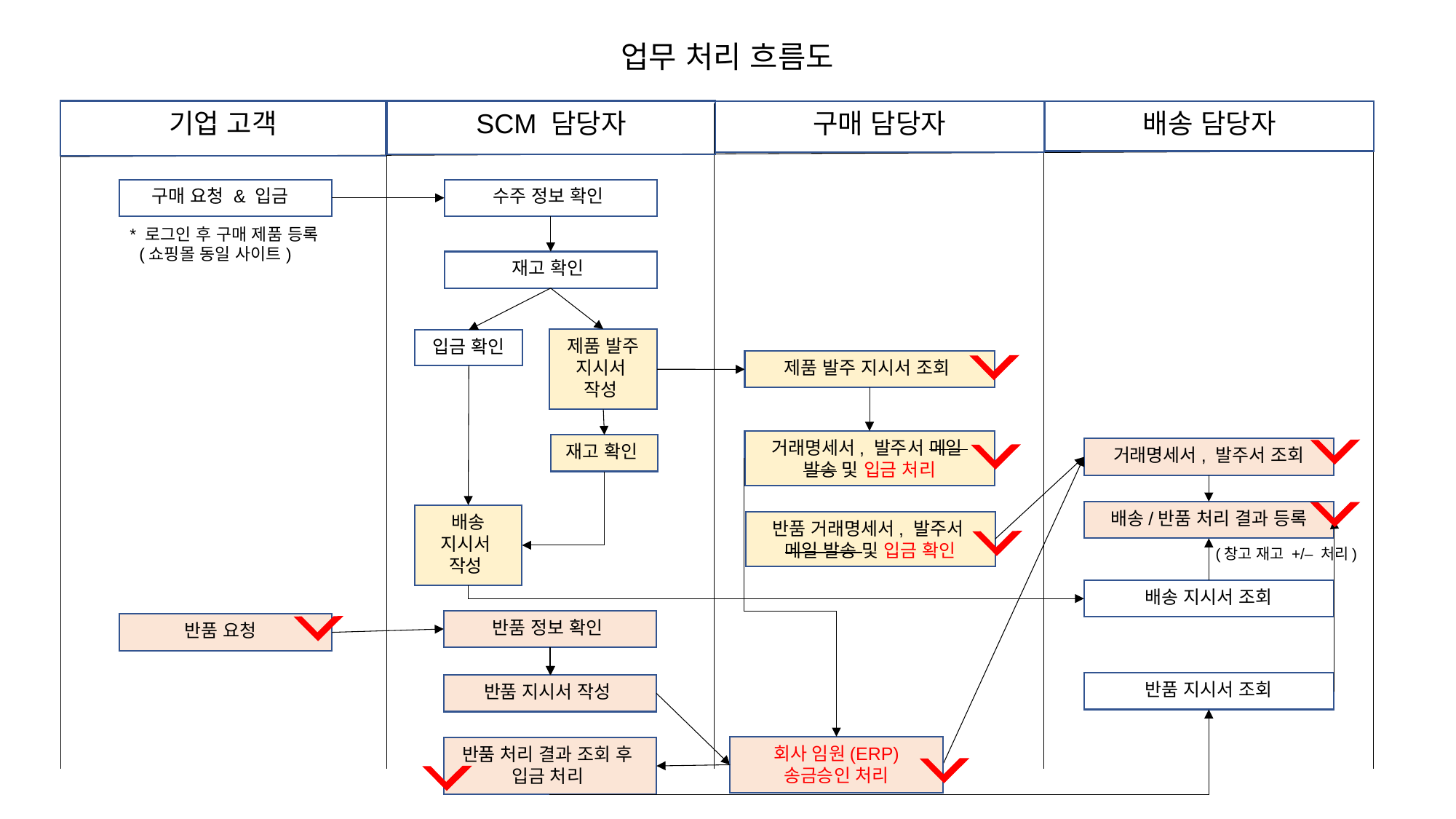

업무 처리 흐름도
기업 고객
SCM 담당자
구매 담당자
배송 담당자
구매 요청 & 입금
수주 정보 확인
* 로그인 후 구매 제품 등록
  (쇼핑몰 동일 사이트)
재고 확인
제품 발주
지시서
작성
입금 확인

제품 발주 지시서 조회

거래명세서, 발주서 메일
발송 및 입금 처리
재고 확인
거래명세서, 발주서 조회

배송/반품 처리 결과 등록
배송
지시서
작성
반품 거래명세서, 발주서
메일 발송 및 입금 확인

(창고 재고 +/– 처리)
배송 지시서 조회

반품 정보 확인
반품 요청
반품 지시서 조회
반품 지시서 작성
회사 임원(ERP)
송금승인 처리
반품 처리 결과 조회 후
입금 처리